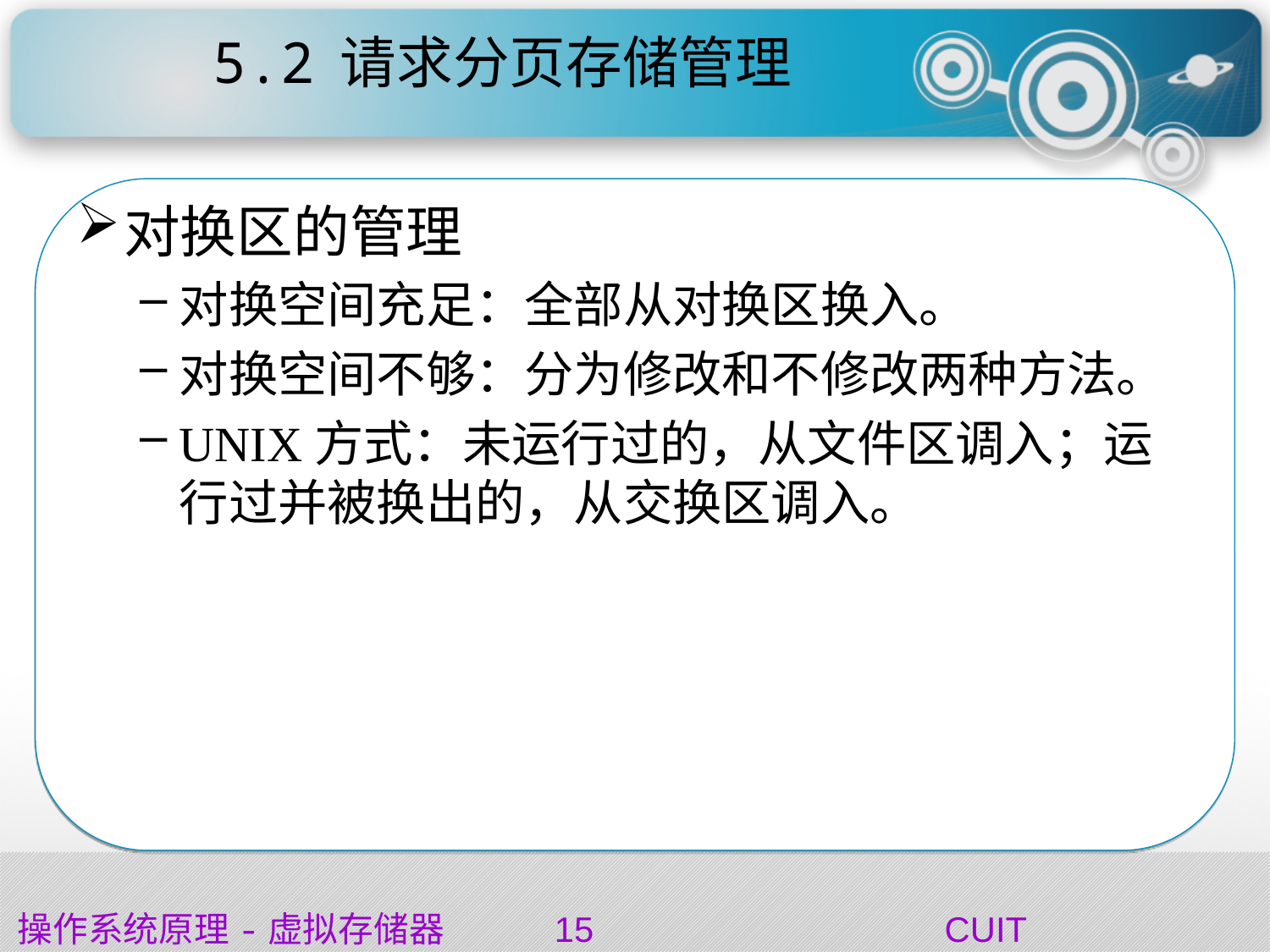

# 5.2	请求分页存储管理

对换区的管理
对换空间充足：全部从对换区换入。
对换空间不够：分为修改和不修改两种方法。
UNIX方式：未运行过的，从文件区调入；运行过并被换出的，从交换区调入。